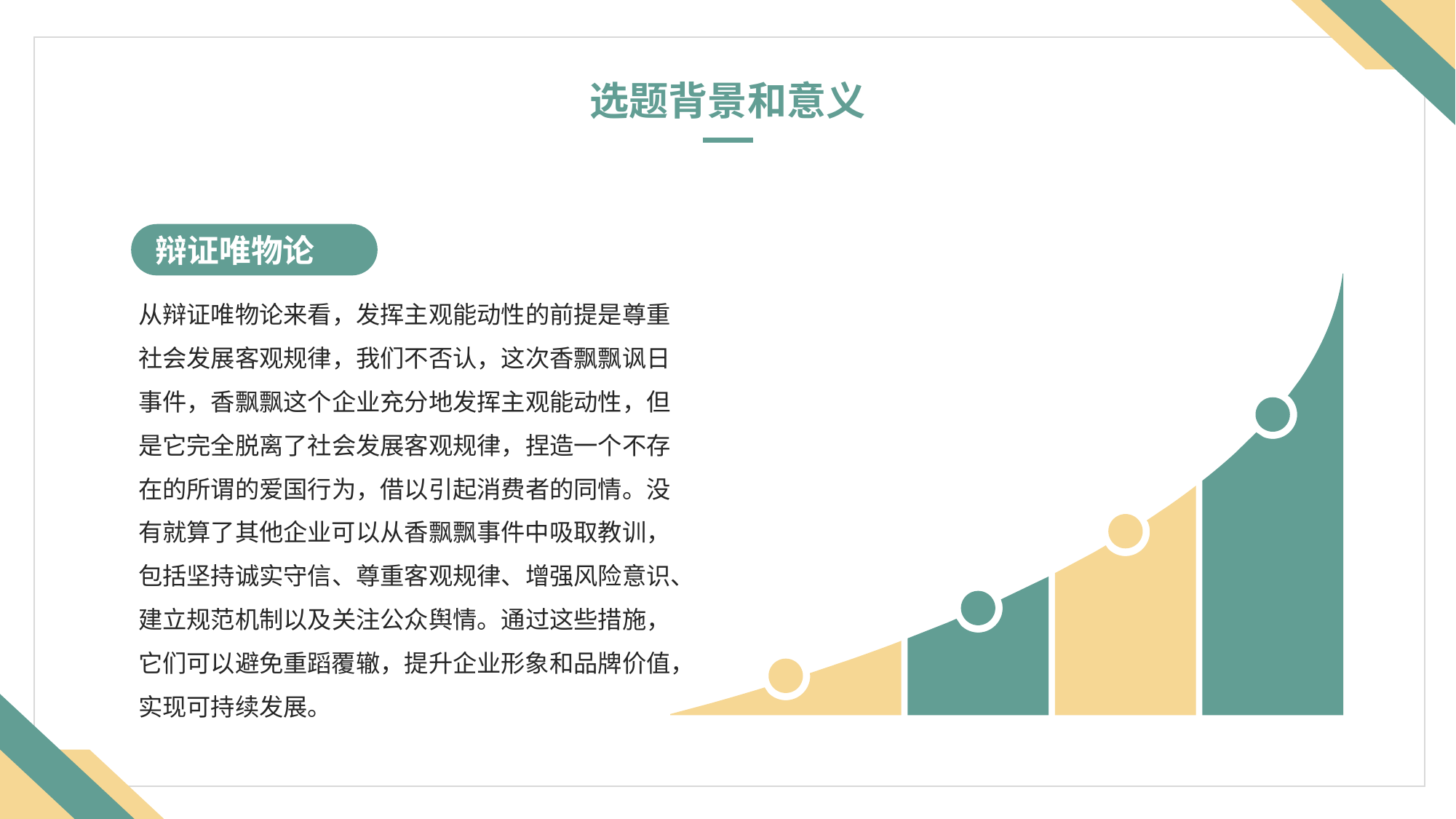

选题背景和意义

辩证唯物论
从辩证唯物论来看，发挥主观能动性的前提是尊重社会发展客观规律，我们不否认，这次香飘飘讽日事件，香飘飘这个企业充分地发挥主观能动性，但是它完全脱离了社会发展客观规律，捏造一个不存在的所谓的爱国行为，借以引起消费者的同情。没有就算了其他企业可以从香飘飘事件中吸取教训，包括坚持诚实守信、尊重客观规律、增强风险意识、建立规范机制以及关注公众舆情。通过这些措施，它们可以避免重蹈覆辙，提升企业形象和品牌价值，实现可持续发展。